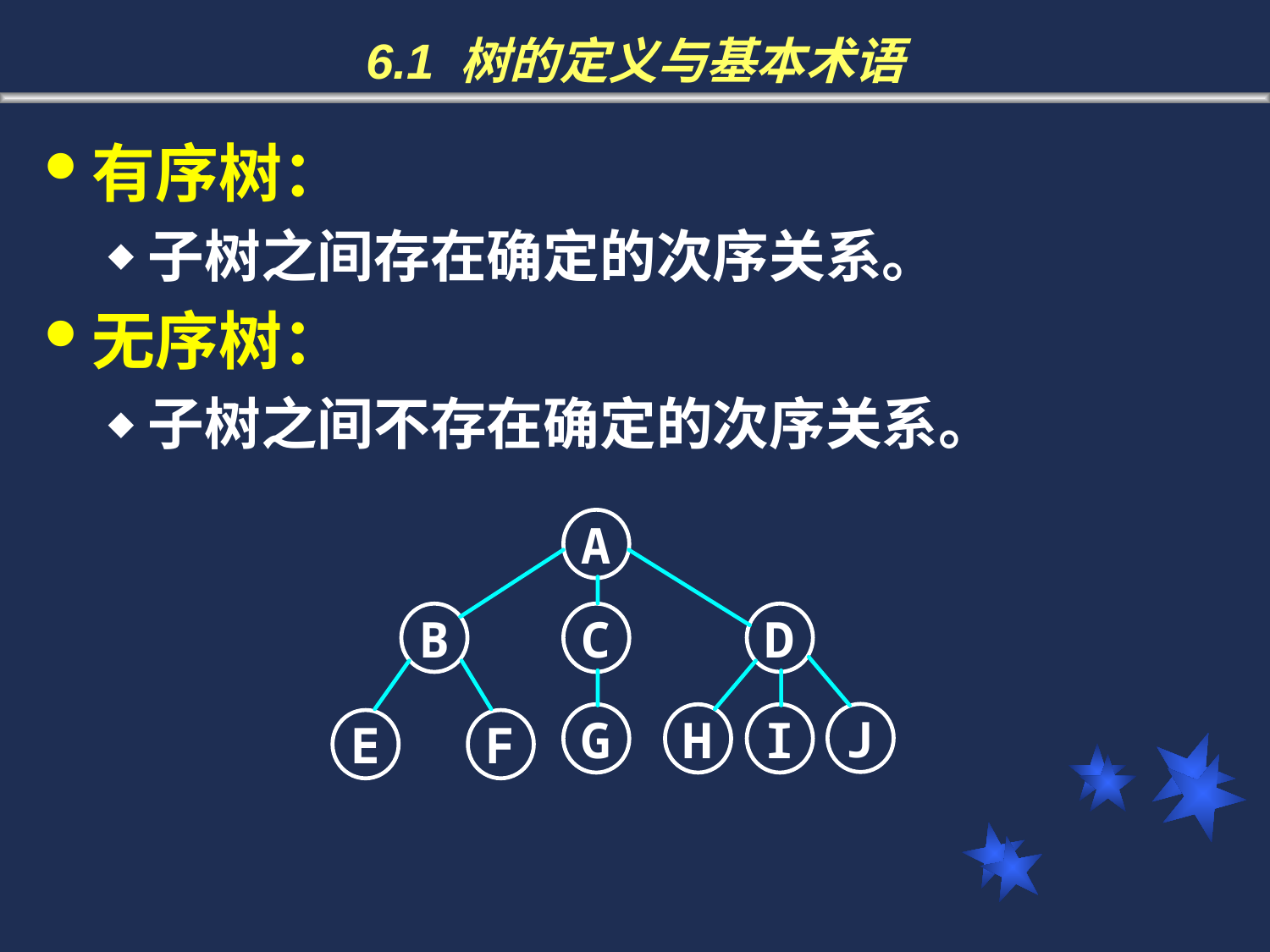

# 6.1 树的定义与基本术语
有序树：
子树之间存在确定的次序关系。
无序树：
子树之间不存在确定的次序关系。

A

B
C
D

J
G
H
I
E
F